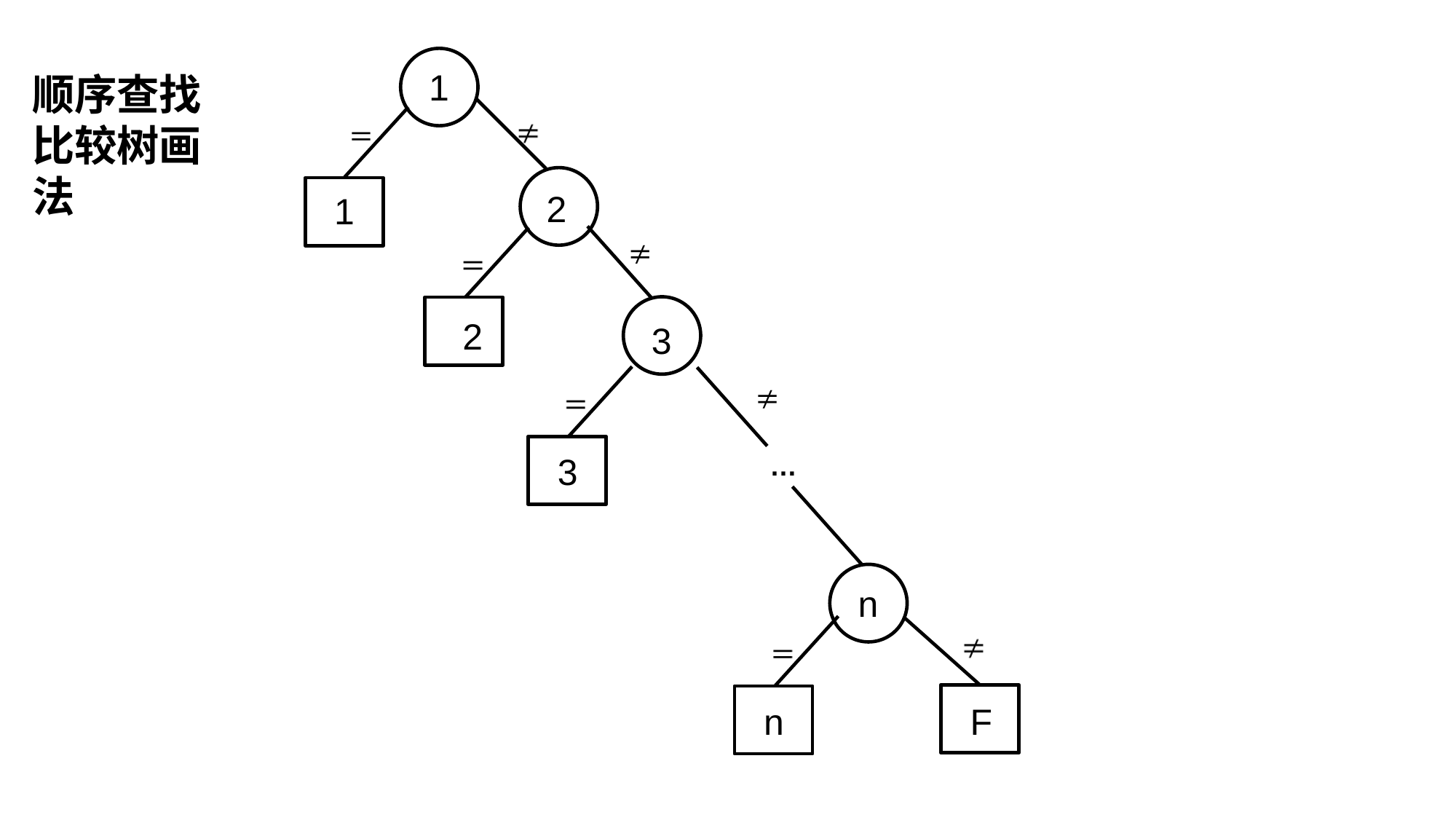

一1evel
1
顺序查找比较树画法

一1evel

2
1

一1evel

2
3

…
3
一1evel
n

n
F